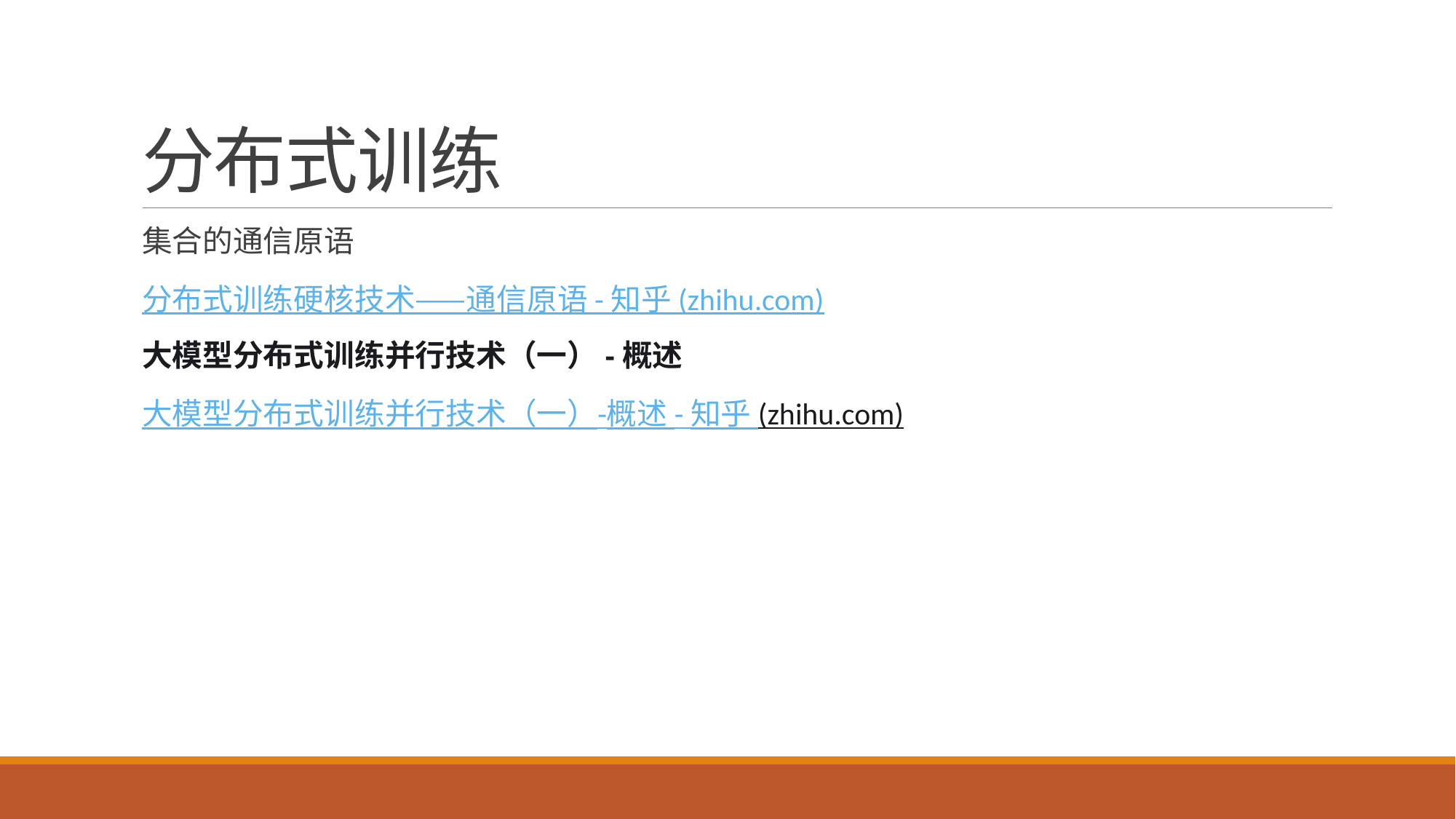

# 分布式训练
集合的通信原语
分布式训练硬核技术——通信原语 - 知乎 (zhihu.com)
大模型分布式训练并行技术（一）-概述
大模型分布式训练并行技术（一）-概述 - 知乎 (zhihu.com)